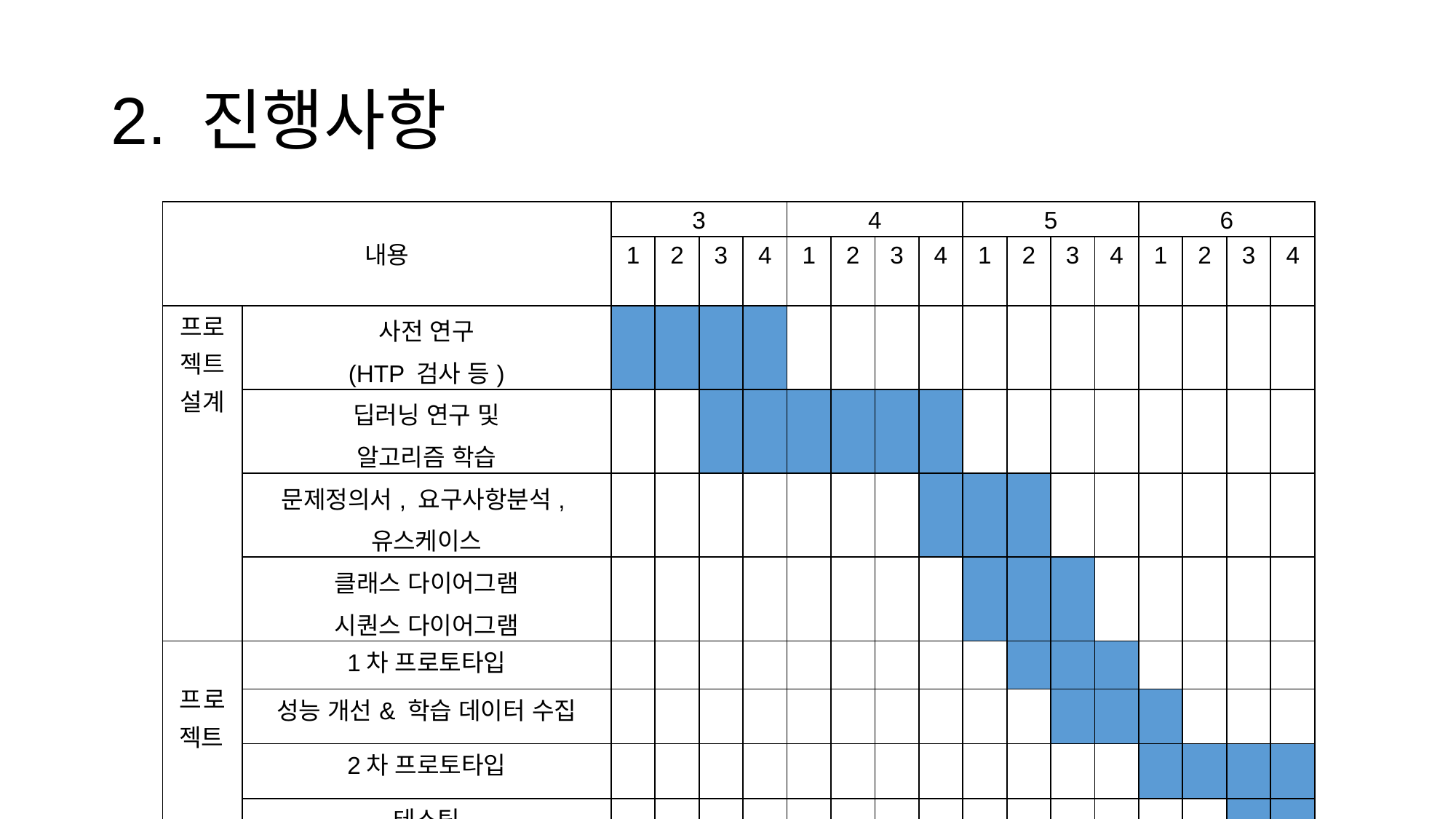

# 2. 진행사항
| 내용 |  | 3 |  |  |  | 4 |  |  |  | 5 |  |  |  | 6 |  |  |  |
| --- | --- | --- | --- | --- | --- | --- | --- | --- | --- | --- | --- | --- | --- | --- | --- | --- | --- |
|  |  | 1 | 2 | 3 | 4 | 1 | 2 | 3 | 4 | 1 | 2 | 3 | 4 | 1 | 2 | 3 | 4 |
| 프로젝트 설계 | 사전 연구 (HTP 검사 등) |  |  |  |  |  |  |  |  |  |  |  |  |  |  |  |  |
|  | 딥러닝 연구 및 알고리즘 학습 |  |  |  |  |  |  |  |  |  |  |  |  |  |  |  |  |
|  | 문제정의서, 요구사항분석, 유스케이스 |  |  |  |  |  |  |  |  |  |  |  |  |  |  |  |  |
|  | 클래스 다이어그램 시퀀스 다이어그램 |  |  |  |  |  |  |  |  |  |  |  |  |  |  |  |  |
| 프로젝트 구현 | 1차 프로토타입 |  |  |  |  |  |  |  |  |  |  |  |  |  |  |  |  |
|  | 성능 개선& 학습 데이터 수집 |  |  |  |  |  |  |  |  |  |  |  |  |  |  |  |  |
|  | 2차 프로토타입 |  |  |  |  |  |  |  |  |  |  |  |  |  |  |  |  |
|  | 테스팅 |  |  |  |  |  |  |  |  |  |  |  |  |  |  |  |  |